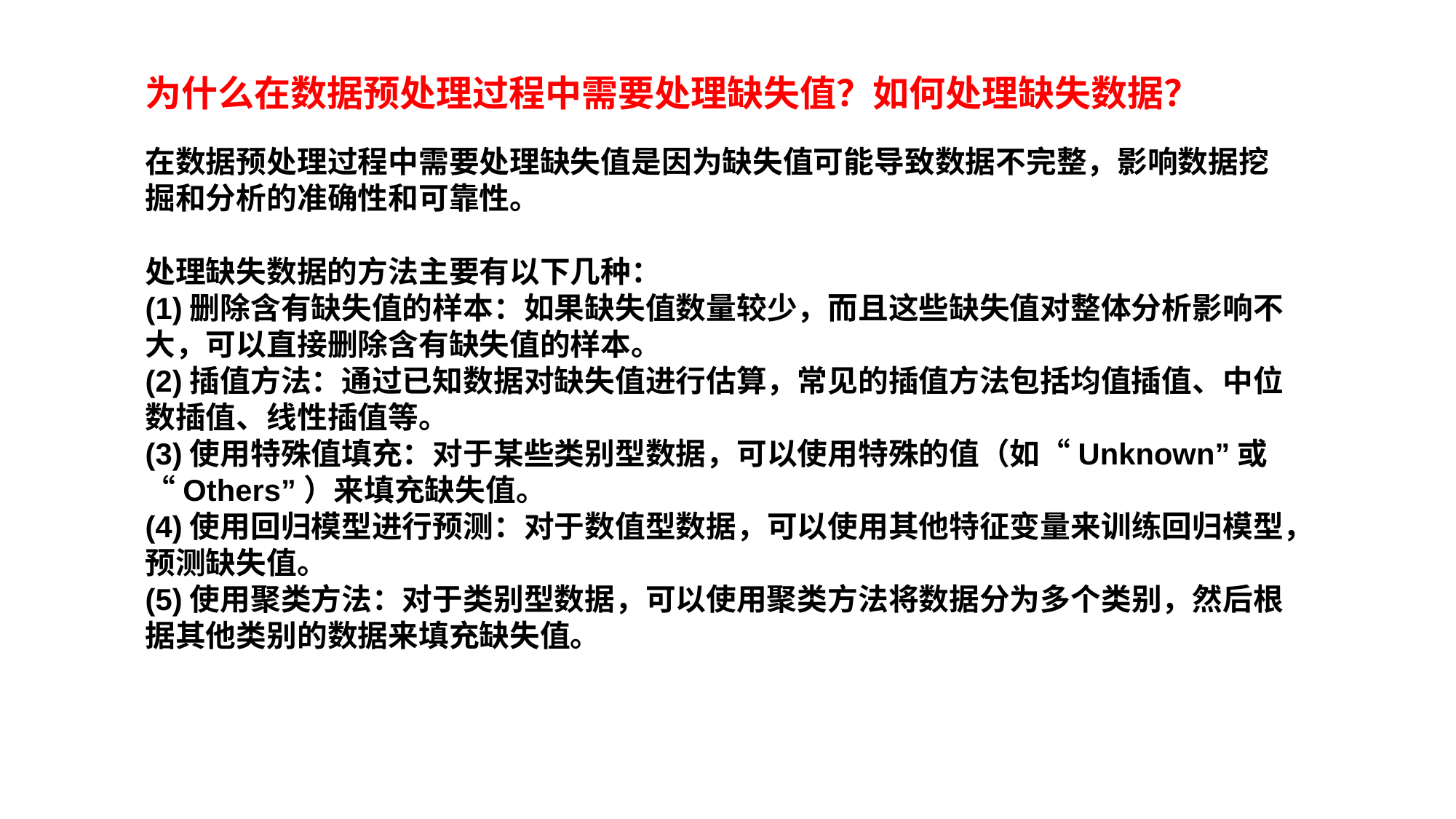

为什么在数据预处理过程中需要处理缺失值？如何处理缺失数据？
在数据预处理过程中需要处理缺失值是因为缺失值可能导致数据不完整，影响数据挖掘和分析的准确性和可靠性。

处理缺失数据的方法主要有以下几种：
(1)删除含有缺失值的样本：如果缺失值数量较少，而且这些缺失值对整体分析影响不大，可以直接删除含有缺失值的样本。
(2)插值方法：通过已知数据对缺失值进行估算，常见的插值方法包括均值插值、中位数插值、线性插值等。
(3)使用特殊值填充：对于某些类别型数据，可以使用特殊的值（如“Unknown”或“Others”）来填充缺失值。
(4)使用回归模型进行预测：对于数值型数据，可以使用其他特征变量来训练回归模型，预测缺失值。
(5)使用聚类方法：对于类别型数据，可以使用聚类方法将数据分为多个类别，然后根据其他类别的数据来填充缺失值。